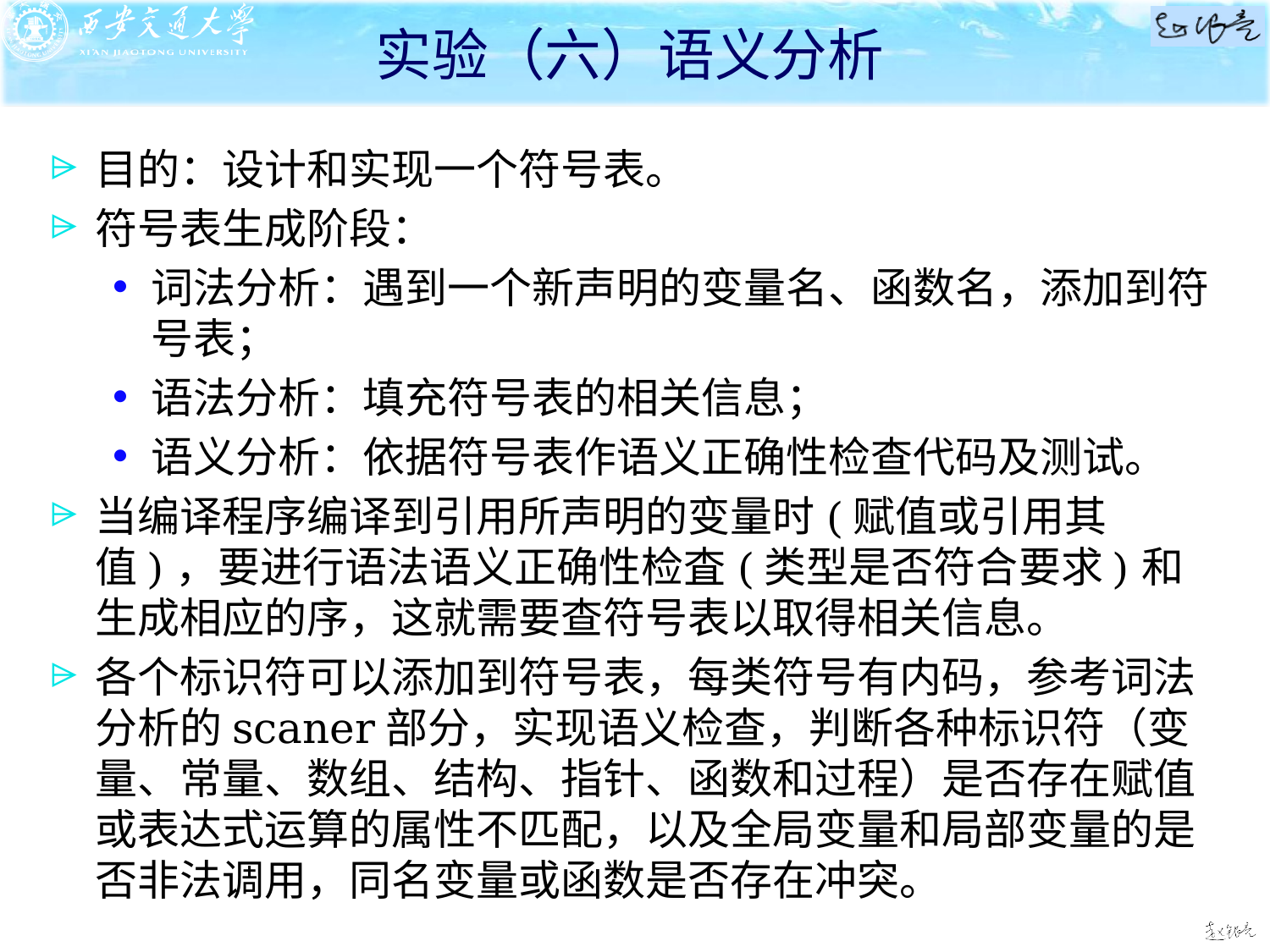

# 实验（六）语义分析
目的：设计和实现一个符号表。
符号表生成阶段：
词法分析：遇到一个新声明的变量名、函数名，添加到符号表；
语法分析：填充符号表的相关信息；
语义分析：依据符号表作语义正确性检查代码及测试。
当编译程序编译到引用所声明的变量时(赋值或引用其值)，要进行语法语义正确性检査(类型是否符合要求)和生成相应的序，这就需要查符号表以取得相关信息。
各个标识符可以添加到符号表，每类符号有内码，参考词法分析的scaner部分，实现语义检查，判断各种标识符（变量、常量、数组、结构、指针、函数和过程）是否存在赋值或表达式运算的属性不匹配，以及全局变量和局部变量的是否非法调用，同名变量或函数是否存在冲突。